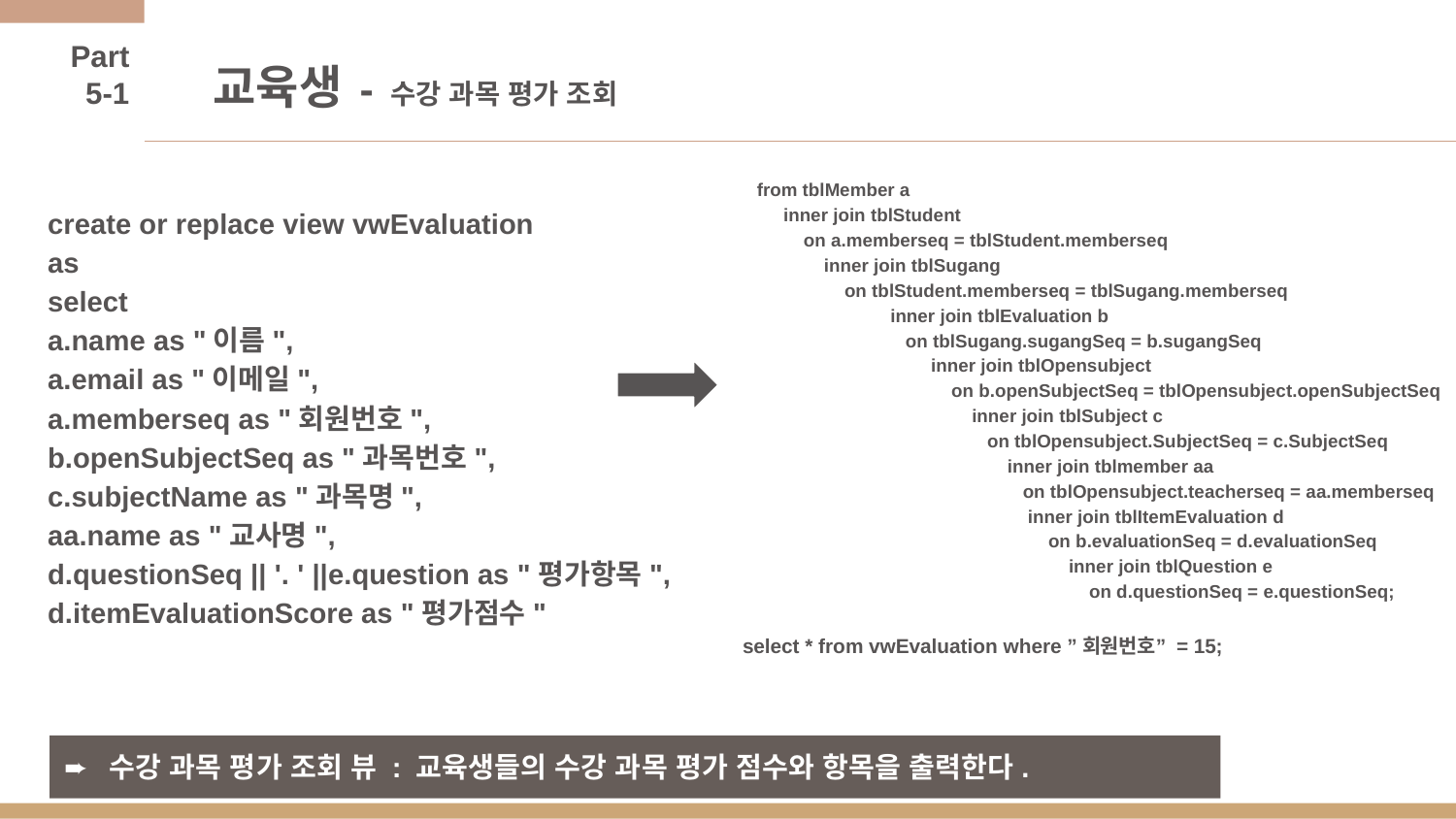

Part 5-1
# 교육생 - 수강 과목 평가 조회
   from tblMember a
        inner join tblStudent
            on a.memberseq = tblStudent.memberseq
                inner join tblSugang
                    on tblStudent.memberseq = tblSugang.memberseq
                             inner join tblEvaluation b
                                on tblSugang.sugangSeq = b.sugangSeq
                                     inner join tblOpensubject
                                         on b.openSubjectSeq = tblOpensubject.openSubjectSeq
                                             inner join tblSubject c
                                                on tblOpensubject.SubjectSeq = c.SubjectSeq
                                                    inner join tblmember aa
                                                       on tblOpensubject.teacherseq = aa.memberseq
                                                        inner join tblItemEvaluation d
                                                            on b.evaluationSeq = d.evaluationSeq
                                                                inner join tblQuestion e
                                                                    on d.questionSeq = e.questionSeq;

select * from vwEvaluation where ”회원번호” = 15;

create or replace view vwEvaluation
as
select
a.name as "이름",
a.email as "이메일",
a.memberseq as "회원번호",
b.openSubjectSeq as "과목번호",
c.subjectName as "과목명",
aa.name as "교사명",
d.questionSeq || '. ' ||e.question as "평가항목",
d.itemEvaluationScore as "평가점수"

➨  수강 과목 평가 조회 뷰 : 교육생들의 수강 과목 평가 점수와 항목을 출력한다.